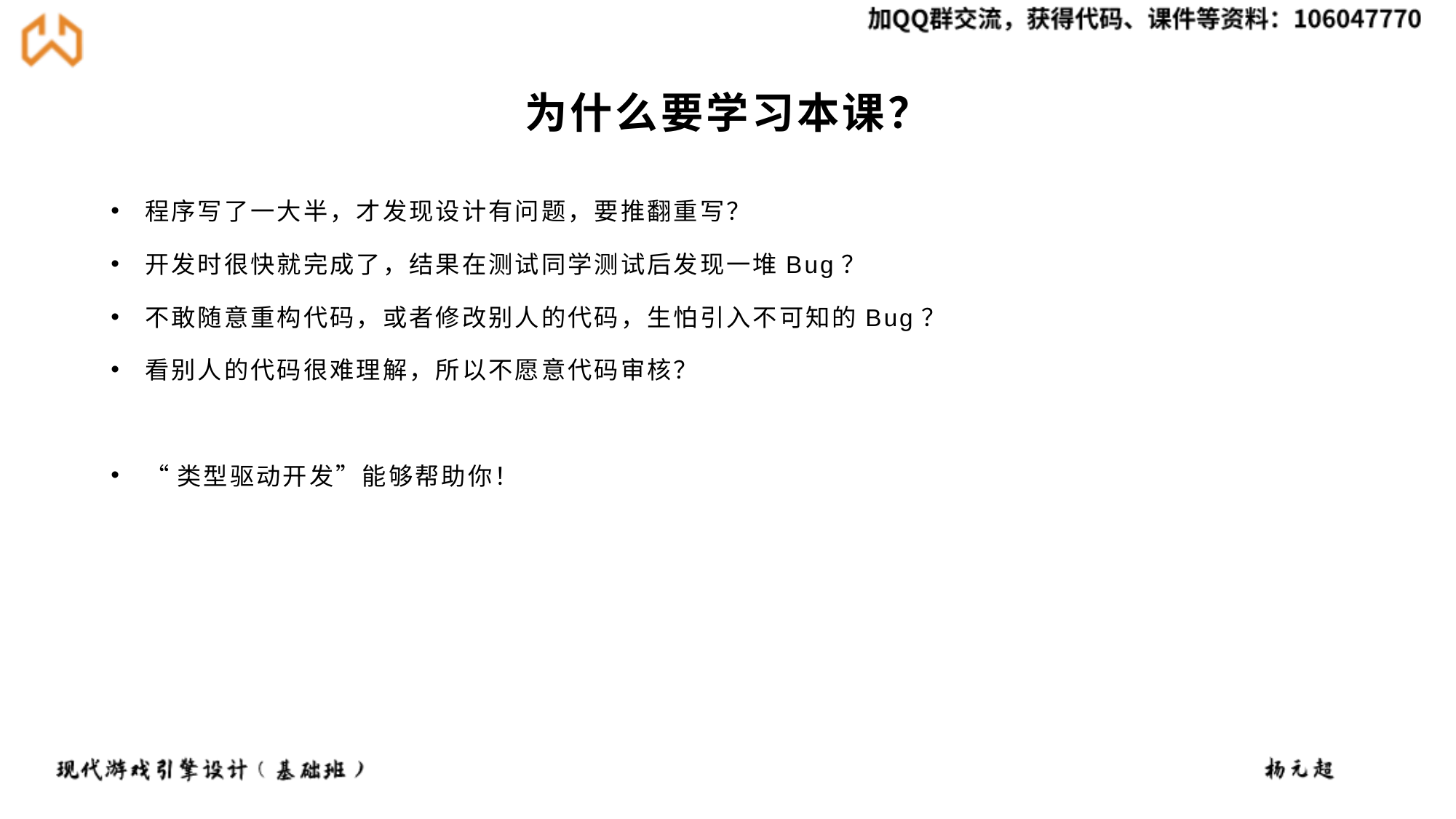

# 为什么要学习本课？
程序写了一大半，才发现设计有问题，要推翻重写？
开发时很快就完成了，结果在测试同学测试后发现一堆Bug？
不敢随意重构代码，或者修改别人的代码，生怕引入不可知的Bug？
看别人的代码很难理解，所以不愿意代码审核？

“类型驱动开发”能够帮助你！